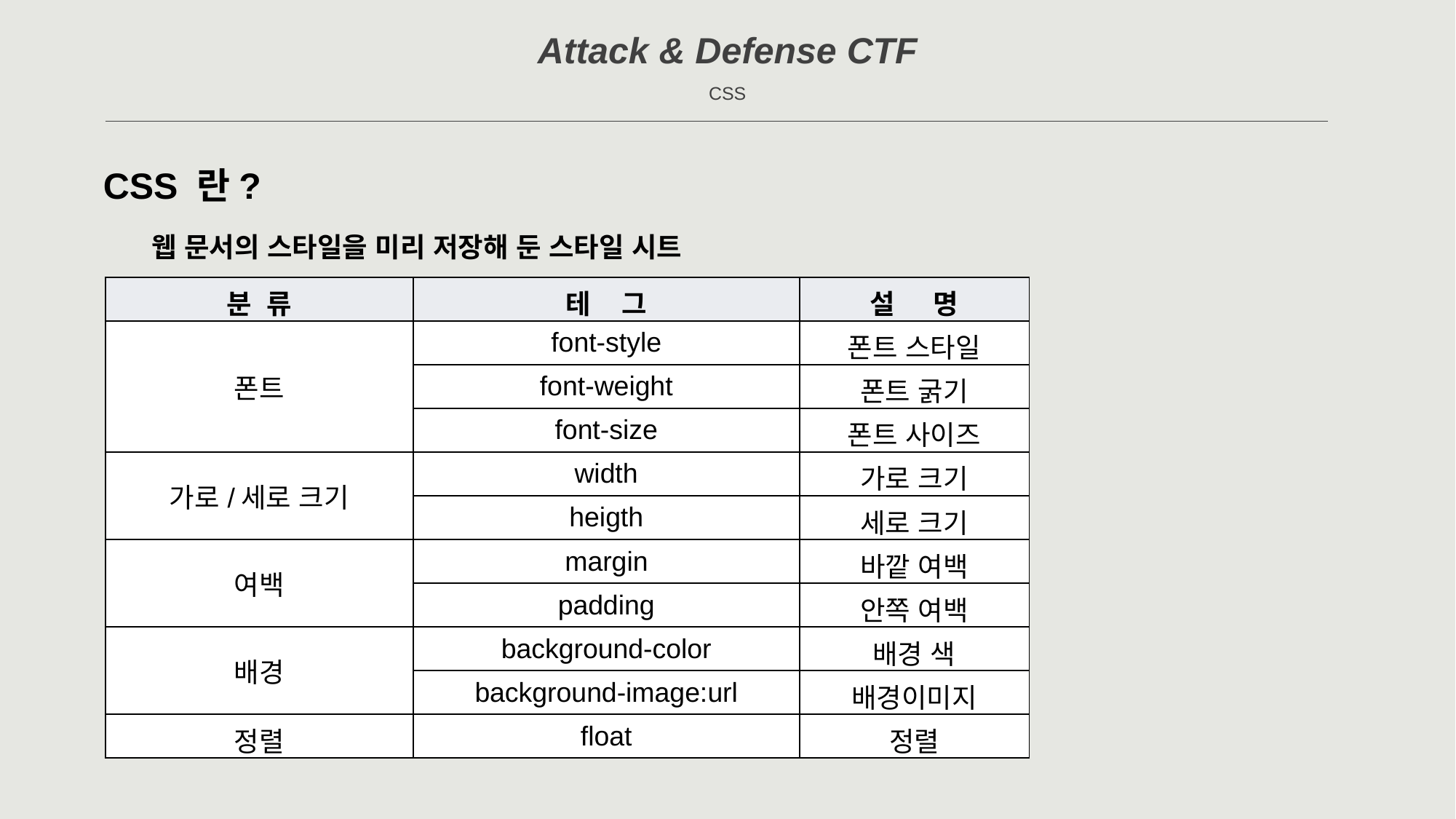

Attack & Defense CTF
CSS
CSS 란?
웹 문서의 스타일을 미리 저장해 둔 스타일 시트

| 분 류 | 테 그 | 설 명 |
| --- | --- | --- |
| 폰트 | font-style | 폰트 스타일 |
|  | font-weight | 폰트 굵기 |
|  | font-size | 폰트 사이즈 |
| 가로/세로 크기 | width | 가로 크기 |
|  | heigth | 세로 크기 |
| 여백 | margin | 바깥 여백 |
|  | padding | 안쪽 여백 |
| 배경 | background-color | 배경 색 |
|  | background-image:url | 배경이미지 |
| 정렬 | float | 정렬 |